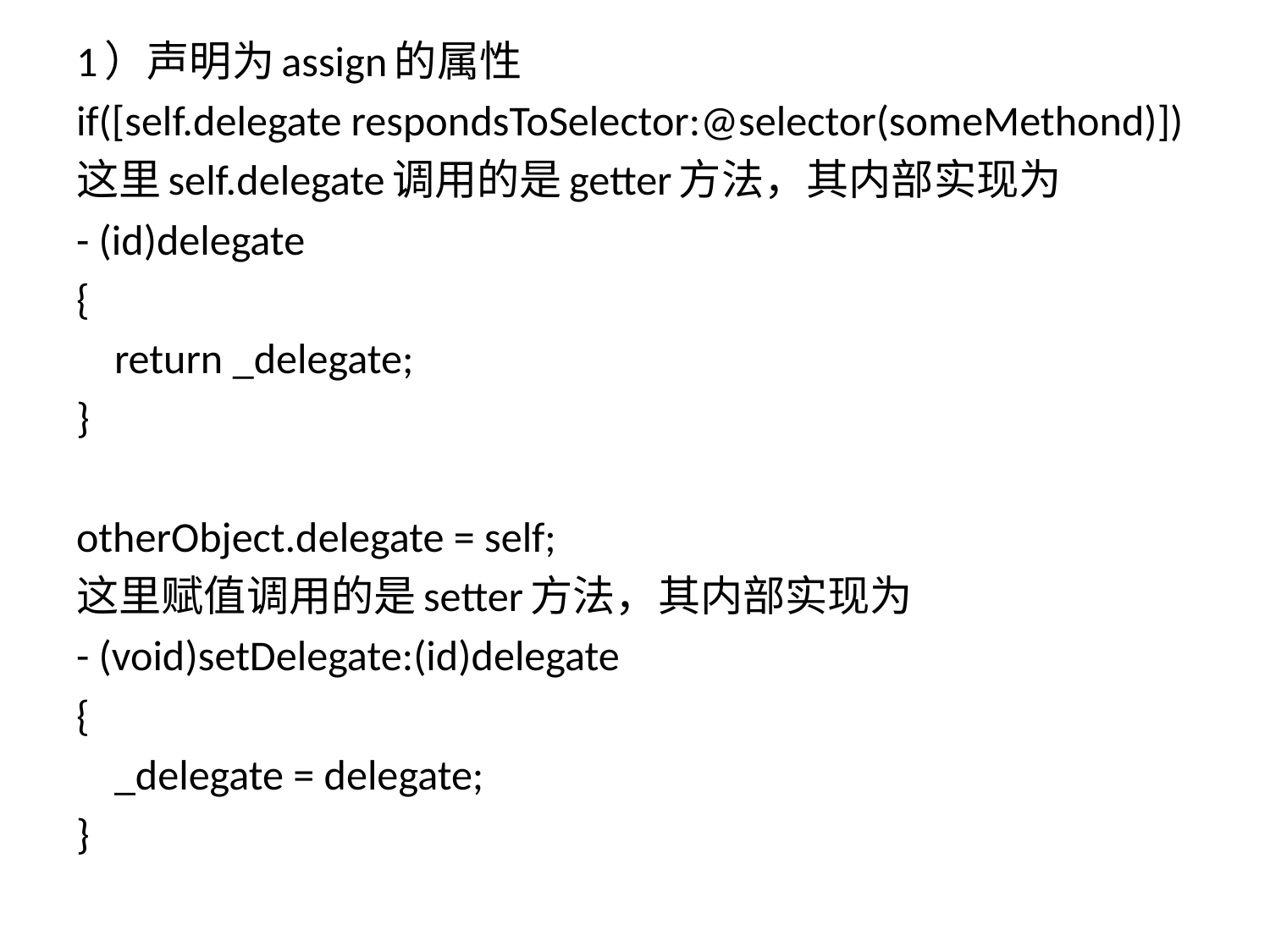

1）声明为assign的属性
if([self.delegate respondsToSelector:@selector(someMethond)])
这里self.delegate调用的是getter方法，其内部实现为
- (id)delegate
{
    return _delegate;
}

otherObject.delegate = self;
这里赋值调用的是setter方法，其内部实现为
- (void)setDelegate:(id)delegate
{
    _delegate = delegate;
}